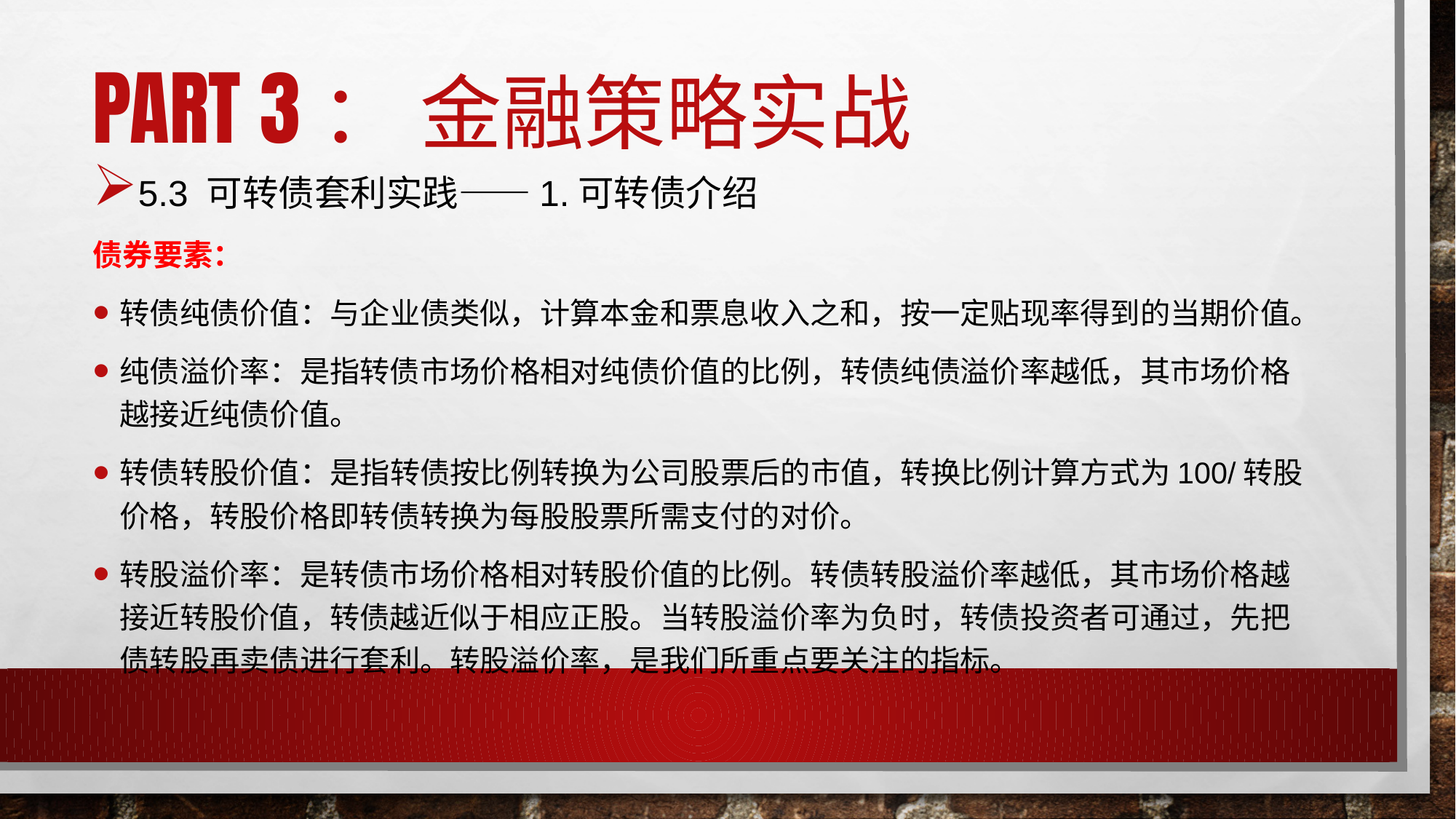

# Part 3： 金融策略实战
5.3 可转债套利实践——1.可转债介绍
债券要素：
转债纯债价值：与企业债类似，计算本金和票息收入之和，按一定贴现率得到的当期价值。
纯债溢价率：是指转债市场价格相对纯债价值的比例，转债纯债溢价率越低，其市场价格越接近纯债价值。
转债转股价值：是指转债按比例转换为公司股票后的市值，转换比例计算方式为100/转股价格，转股价格即转债转换为每股股票所需支付的对价。
转股溢价率：是转债市场价格相对转股价值的比例。转债转股溢价率越低，其市场价格越接近转股价值，转债越近似于相应正股。当转股溢价率为负时，转债投资者可通过，先把债转股再卖债进行套利。转股溢价率，是我们所重点要关注的指标。